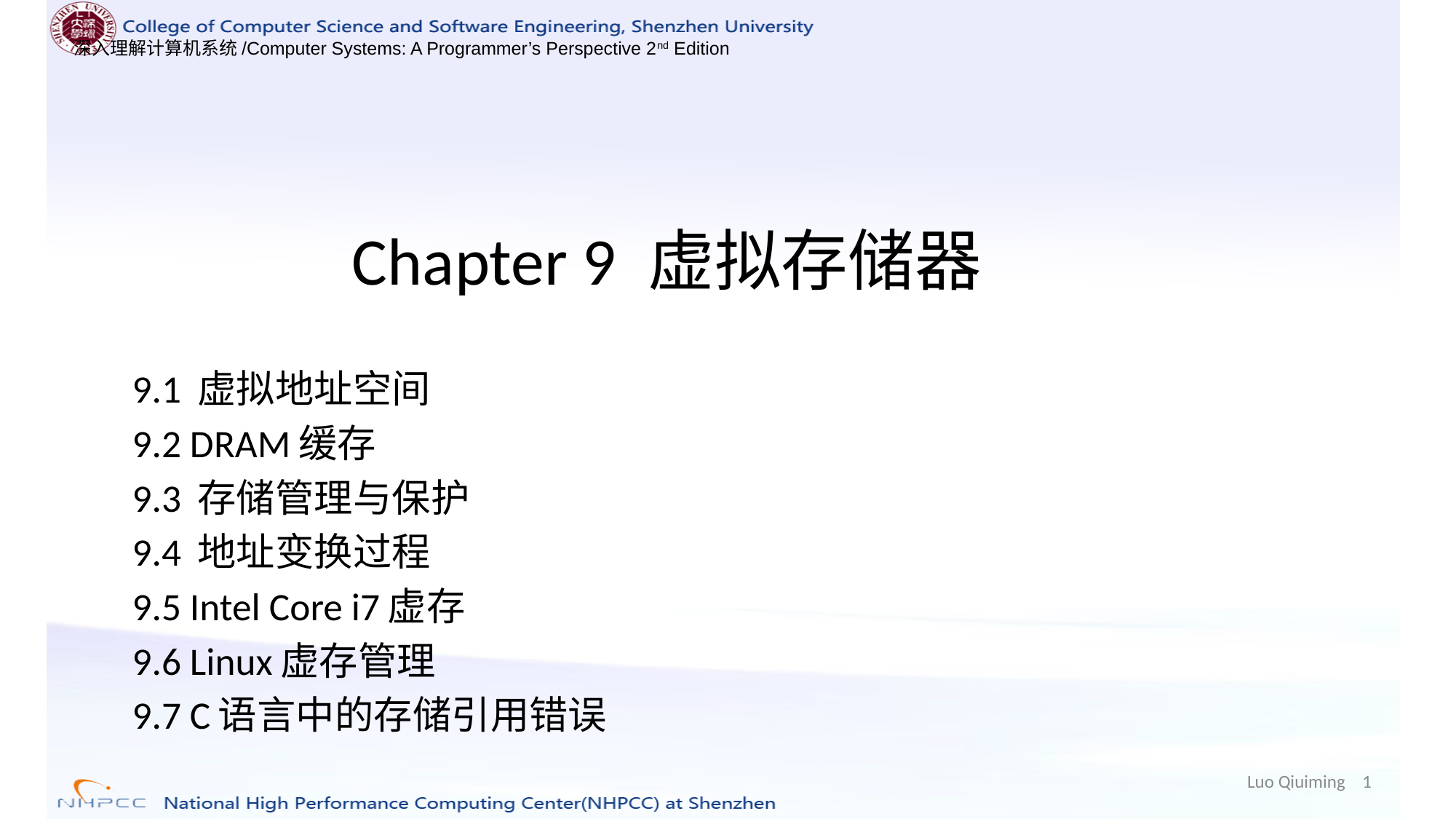

Chapter 9 虚拟存储器
9.1 虚拟地址空间
9.2 DRAM缓存
9.3 存储管理与保护
9.4 地址变换过程
9.5 Intel Core i7虚存
9.6 Linux虚存管理
9.7 C语言中的存储引用错误
Luo Qiuiming    1